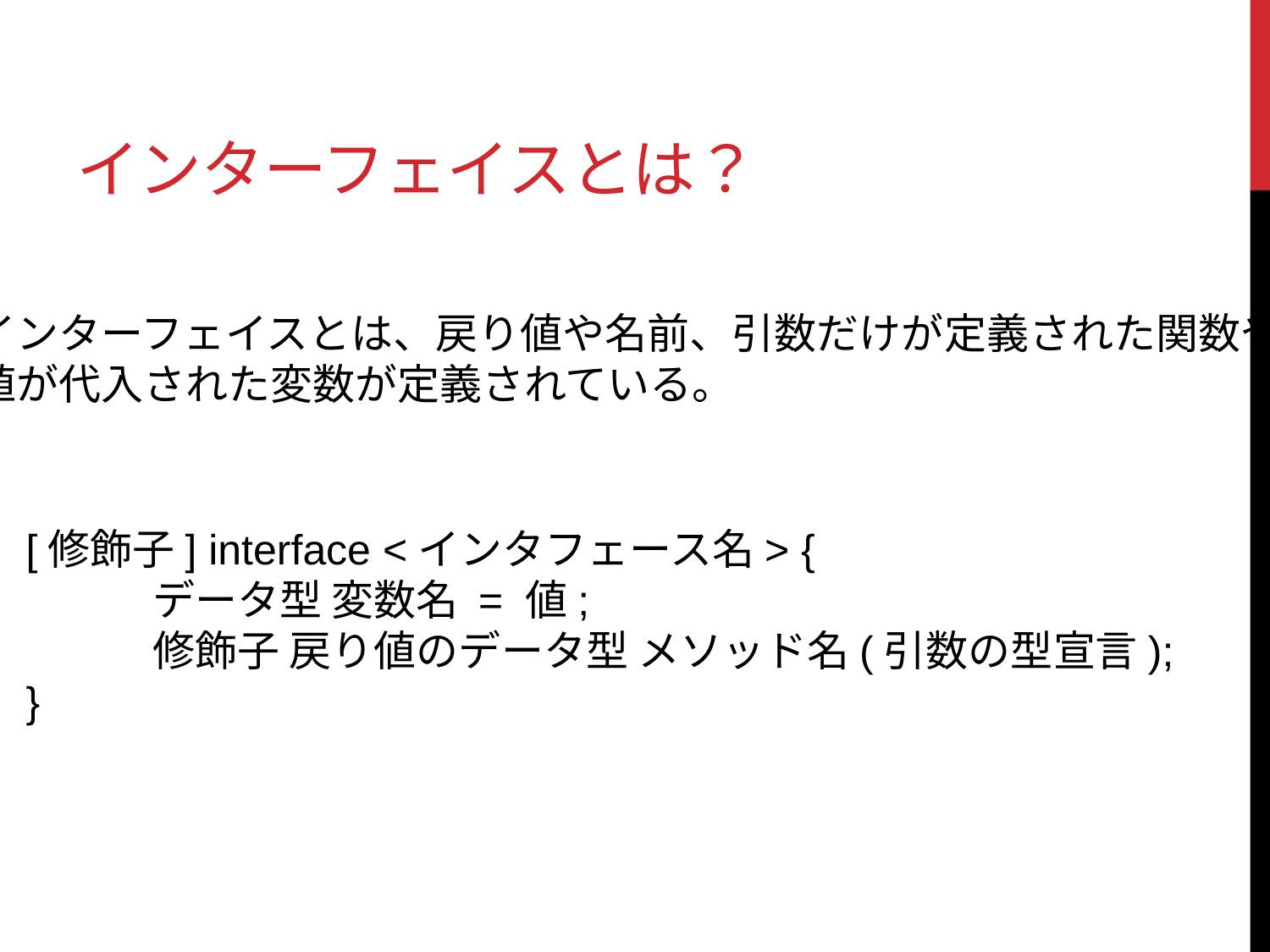

# インターフェイスとは？
インターフェイスとは、戻り値や名前、引数だけが定義された関数や
値が代入された変数が定義されている。
[修飾子] interface <インタフェース名> {
	データ型 変数名 = 値;
	修飾子 戻り値のデータ型 メソッド名(引数の型宣言);
}